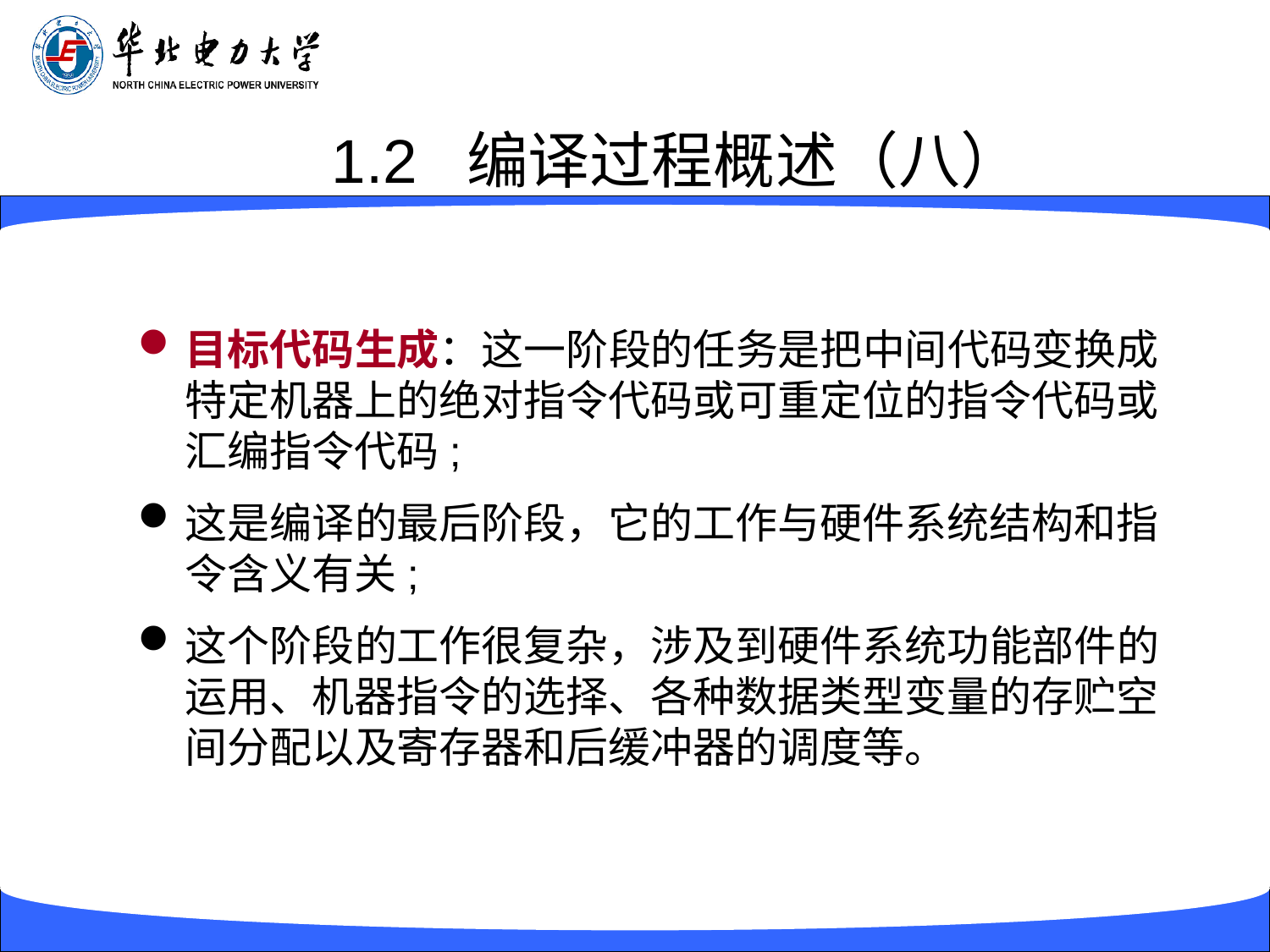

# 1.2  编译过程概述（八）
目标代码生成：这一阶段的任务是把中间代码变换成特定机器上的绝对指令代码或可重定位的指令代码或汇编指令代码;
这是编译的最后阶段，它的工作与硬件系统结构和指令含义有关;
这个阶段的工作很复杂，涉及到硬件系统功能部件的运用、机器指令的选择、各种数据类型变量的存贮空间分配以及寄存器和后缓冲器的调度等。